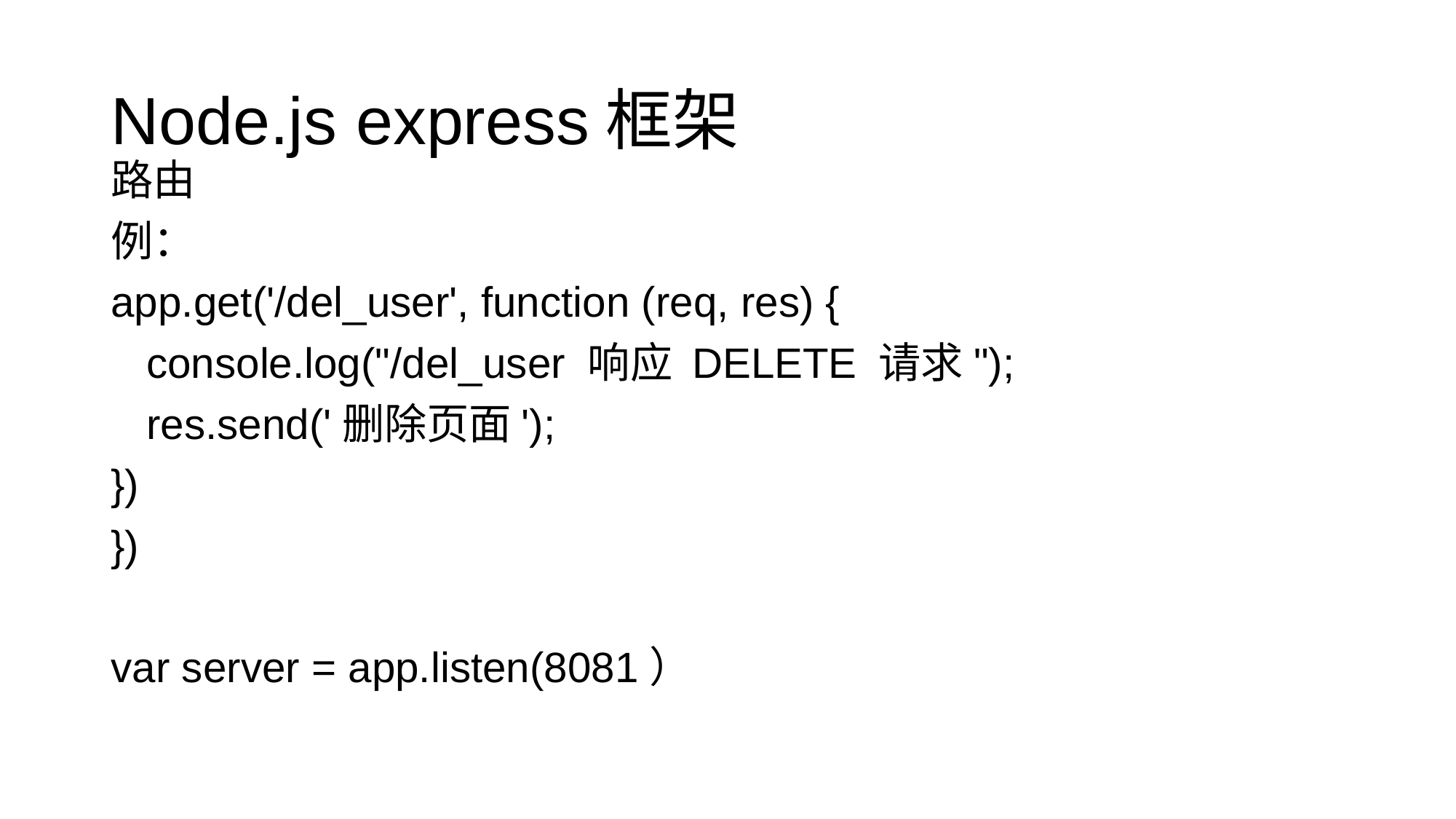

# Node.js express框架
路由
例：
app.get('/del_user', function (req, res) {
   console.log("/del_user 响应 DELETE 请求");
   res.send('删除页面');
})
})

var server = app.listen(8081）